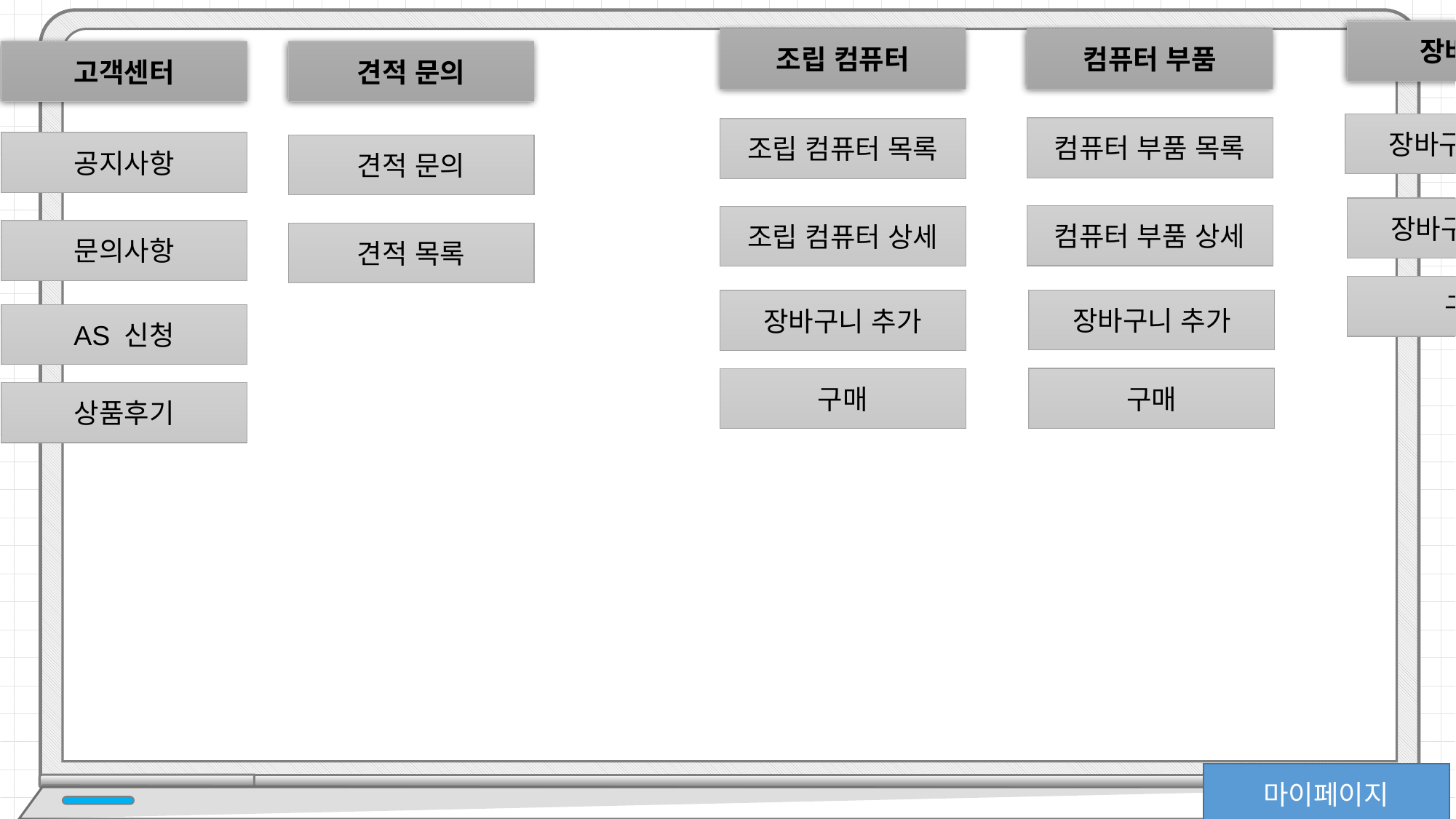

회원가입
로그인
관리자
회원
비회원

장바구니
조립 컴퓨터
컴퓨터 부품
고객센터
견적 문의
장바구니 목록
컴퓨터 부품 목록
조립 컴퓨터 목록
공지사항
견적 문의
장바구니 삭제
컴퓨터 부품 상세
조립 컴퓨터 상세
문의사항
견적 목록
구매
장바구니 추가
장바구니 추가
AS 신청
구매
구매
상품후기
마이페이지
내정보
주문/배송 조회
회원 관리
상품 관리
주문 관리
AS 관리